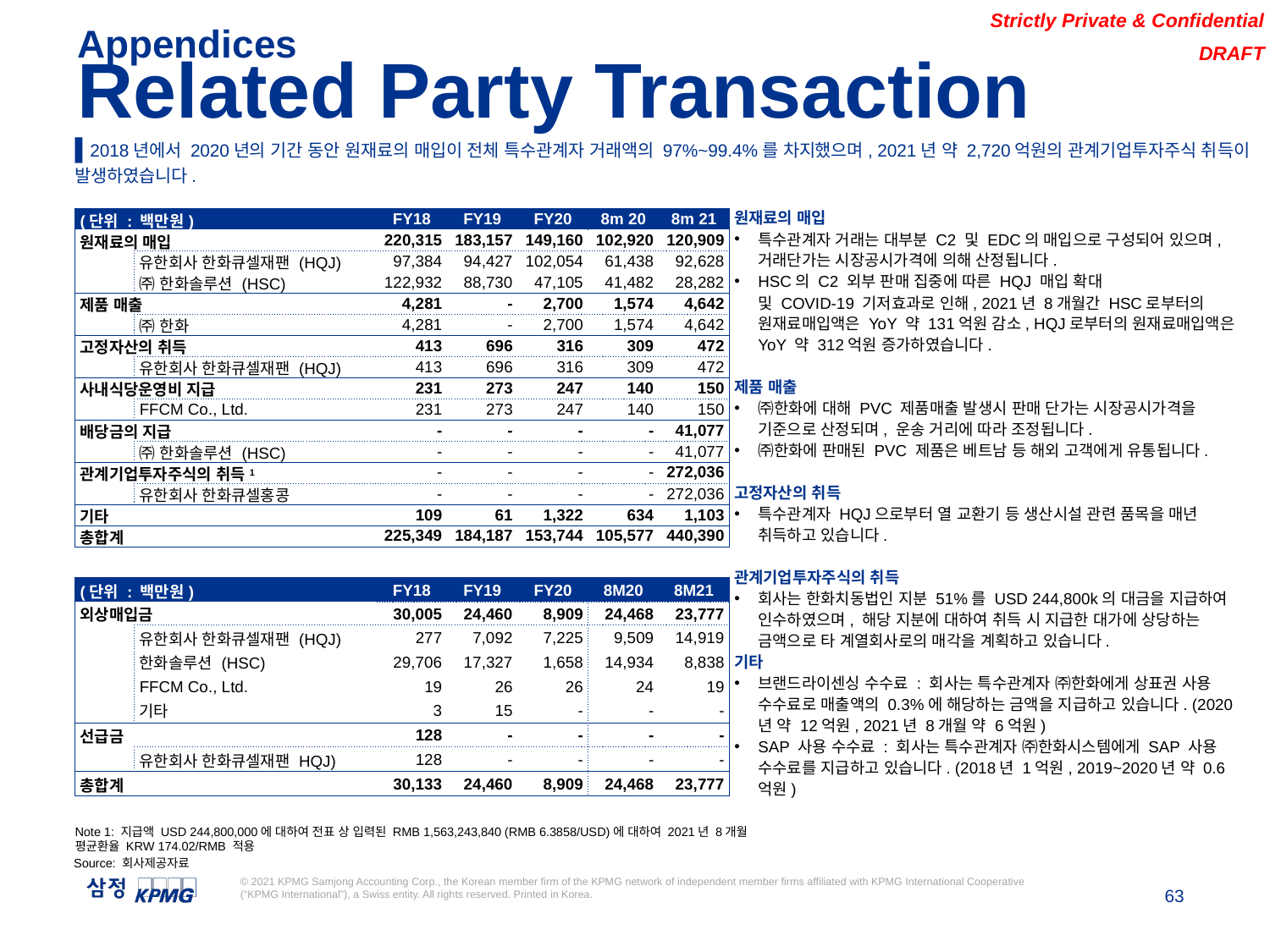

Appendices
Related Party Transaction
▌2018년에서 2020년의 기간 동안 원재료의 매입이 전체 특수관계자 거래액의 97%~99.4%를 차지했으며, 2021년 약 2,720억원의 관계기업투자주식 취득이 발생하였습니다.

원재료의 매입
특수관계자 거래는 대부분 C2 및 EDC의 매입으로 구성되어 있으며, 거래단가는 시장공시가격에 의해 산정됩니다.
HSC의 C2 외부 판매 집중에 따른 HQJ 매입 확대
및 COVID-19 기저효과로 인해, 2021년 8개월간 HSC로부터의 원재료매입액은 YoY 약 131억원 감소, HQJ로부터의 원재료매입액은 YoY 약 312억원 증가하였습니다.

제품 매출
㈜한화에 대해 PVC 제품매출 발생시 판매 단가는 시장공시가격을 기준으로 산정되며, 운송 거리에 따라 조정됩니다.
㈜한화에 판매된 PVC 제품은 베트남 등 해외 고객에게 유통됩니다.

고정자산의 취득
특수관계자 HQJ으로부터 열 교환기 등 생산시설 관련 품목을 매년 취득하고 있습니다.

관계기업투자주식의 취득
회사는 한화치동법인 지분 51%를 USD 244,800k의 대금을 지급하여 인수하였으며, 해당 지분에 대하여 취득 시 지급한 대가에 상당하는 금액으로 타 계열회사로의 매각을 계획하고 있습니다.
기타
브랜드라이센싱 수수료 : 회사는 특수관계자 ㈜한화에게 상표권 사용 수수료로 매출액의 0.3%에 해당하는 금액을 지급하고 있습니다. (2020년 약 12억원, 2021년 8개월 약 6억원)
SAP 사용 수수료 : 회사는 특수관계자 ㈜한화시스템에게 SAP 사용 수수료를 지급하고 있습니다. (2018년 1억원, 2019~2020년 약 0.6억원)

| (단위 : 백만원) |  | FY18 | FY19 | FY20 | 8m 20 | 8m 21 |
| --- | --- | --- | --- | --- | --- | --- |
| 원재료의 매입 |  | 220,315 | 183,157 | 149,160 | 102,920 | 120,909 |
|  | 유한회사 한화큐셀재팬 (HQJ) | 97,384 | 94,427 | 102,054 | 61,438 | 92,628 |
|  | ㈜ 한화솔루션 (HSC) | 122,932 | 88,730 | 47,105 | 41,482 | 28,282 |
| 제품 매출 |  | 4,281 | - | 2,700 | 1,574 | 4,642 |
|  | ㈜ 한화 | 4,281 | - | 2,700 | 1,574 | 4,642 |
| 고정자산의 취득 |  | 413 | 696 | 316 | 309 | 472 |
|  | 유한회사 한화큐셀재팬 (HQJ) | 413 | 696 | 316 | 309 | 472 |
| 사내식당운영비 지급 |  | 231 | 273 | 247 | 140 | 150 |
|  | FFCM Co., Ltd. | 231 | 273 | 247 | 140 | 150 |
| 배당금의 지급 |  | - | - | - | - | 41,077 |
|  | ㈜ 한화솔루션 (HSC) | - | - | - | - | 41,077 |
| 관계기업투자주식의 취득1 |  | - | - | - | - | 272,036 |
|  | 유한회사 한화큐셀홍콩 | - | - | - | - | 272,036 |
| 기타 |  | 109 | 61 | 1,322 | 634 | 1,103 |
| 총합계 |  | 225,349 | 184,187 | 153,744 | 105,577 | 440,390 |
| (단위 : 백만원) |  | FY18 | FY19 | FY20 | 8M20 | 8M21 |
| --- | --- | --- | --- | --- | --- | --- |
| 외상매입금 |  | 30,005 | 24,460 | 8,909 | 24,468 | 23,777 |
|  | 유한회사 한화큐셀재팬 (HQJ) | 277 | 7,092 | 7,225 | 9,509 | 14,919 |
|  | 한화솔루션 (HSC) | 29,706 | 17,327 | 1,658 | 14,934 | 8,838 |
|  | FFCM Co., Ltd. | 19 | 26 | 26 | 24 | 19 |
|  | 기타 | 3 | 15 | - | - | - |
| 선급금 |  | 128 | - | - | - | - |
|  | 유한회사 한화큐셀재팬 HQJ) | 128 | - | - | - | - |
| 총합계 |  | 30,133 | 24,460 | 8,909 | 24,468 | 23,777 |
Note 1: 지급액 USD 244,800,000에 대하여 전표 상 입력된 RMB 1,563,243,840 (RMB 6.3858/USD)에 대하여 2021년 8개월 평균환율 KRW 174.02/RMB 적용

Source: 회사제공자료